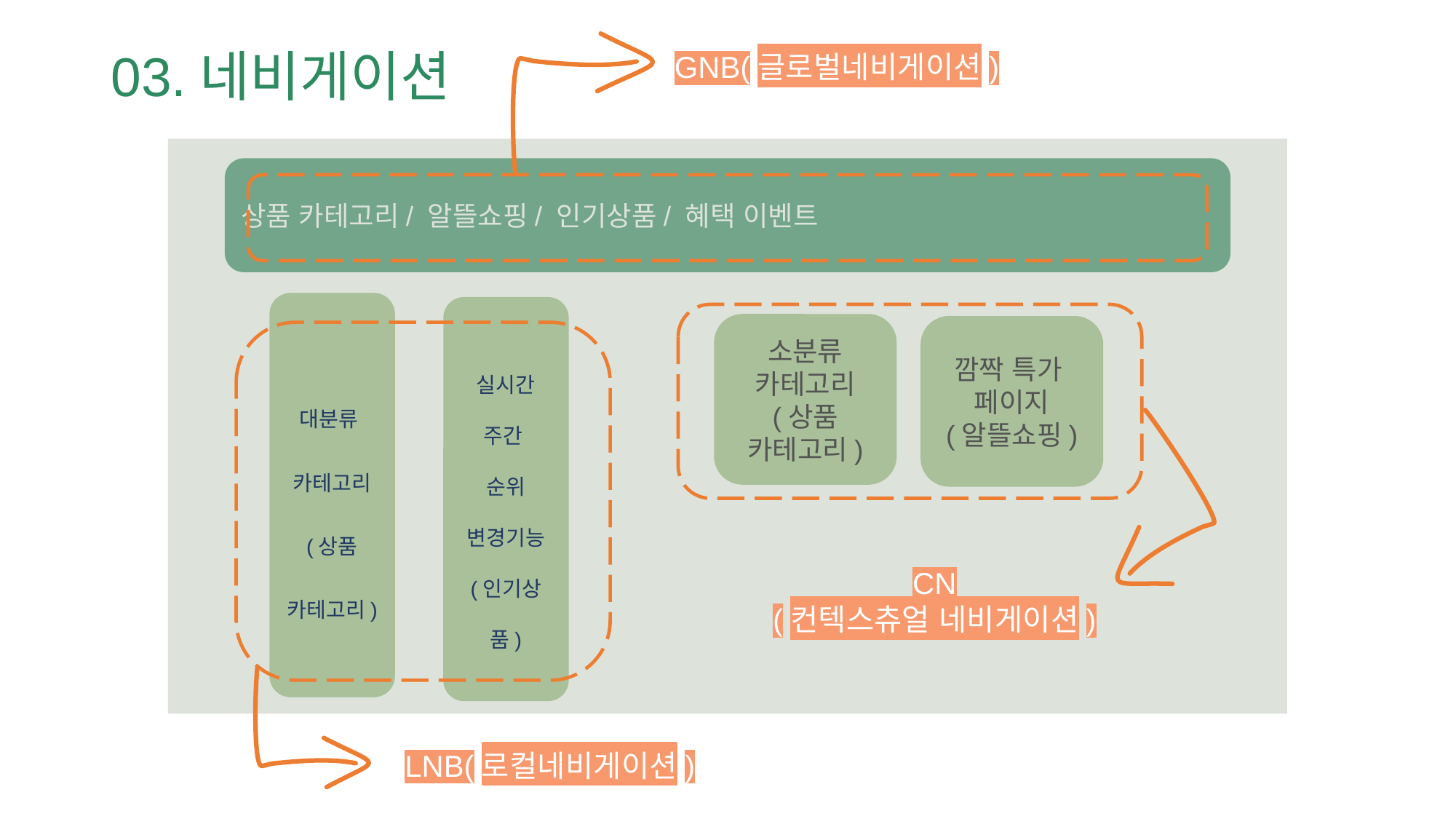

# 03.네비게이션

GNB(글로벌네비게이션)

상품 카테고리/ 알뜰쇼핑/ 인기상품/ 혜택 이벤트

대분류
카테고리
(상품
카테고리)
실시간
주간
순위 변경기능
(인기상품)

소분류
카테고리
(상품
카테고리)
깜짝 특가
페이지
(알뜰쇼핑)

CN
(컨텍스츄얼 네비게이션)

LNB(로컬네비게이션)